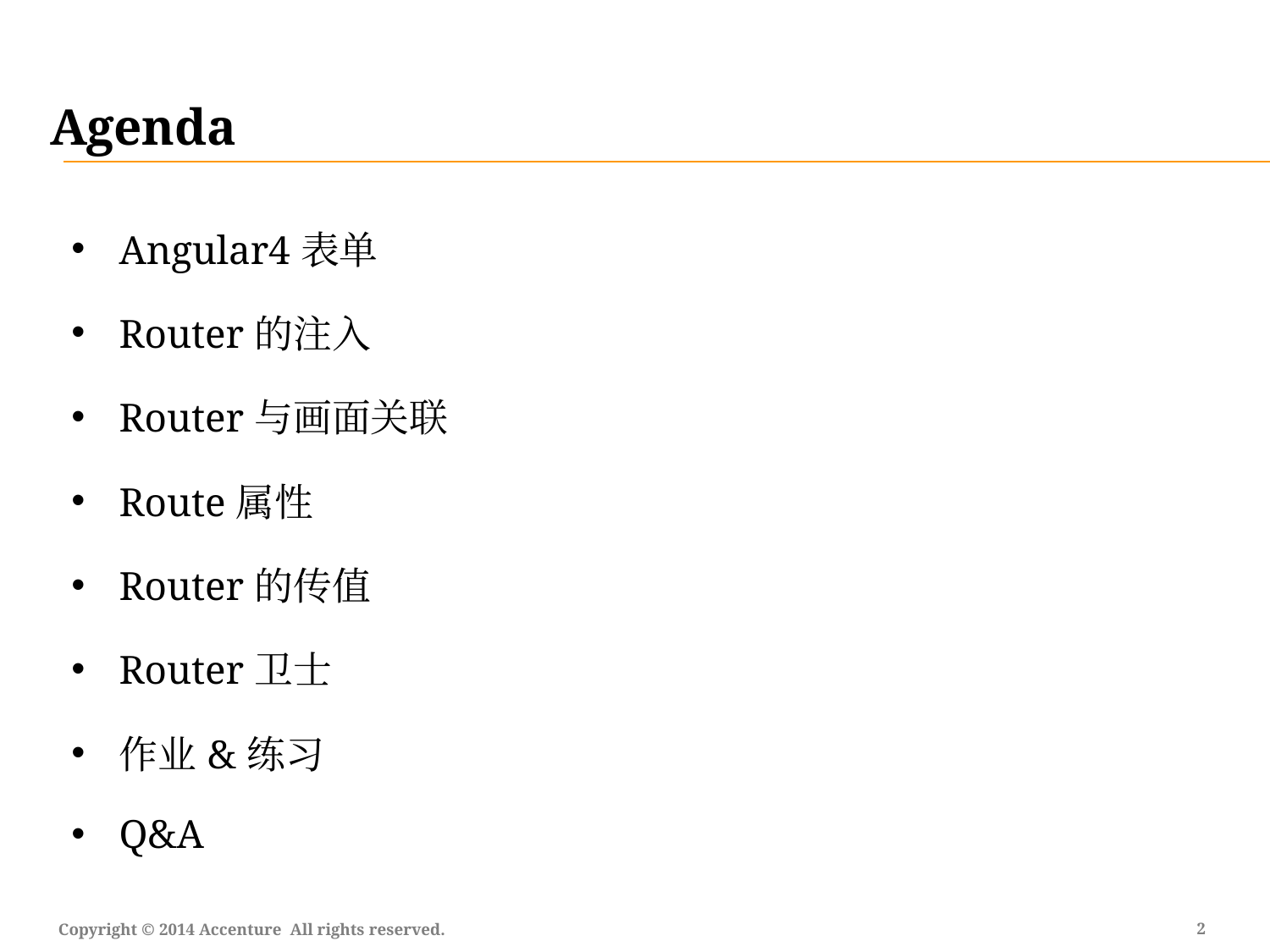

# Agenda
| Angular4表单 Router的注入 Router与画面关联 Route属性 Router的传值 Router卫士 作业&练习 Q&A |
| --- |
2
Copyright © 2014 Accenture  All rights reserved.